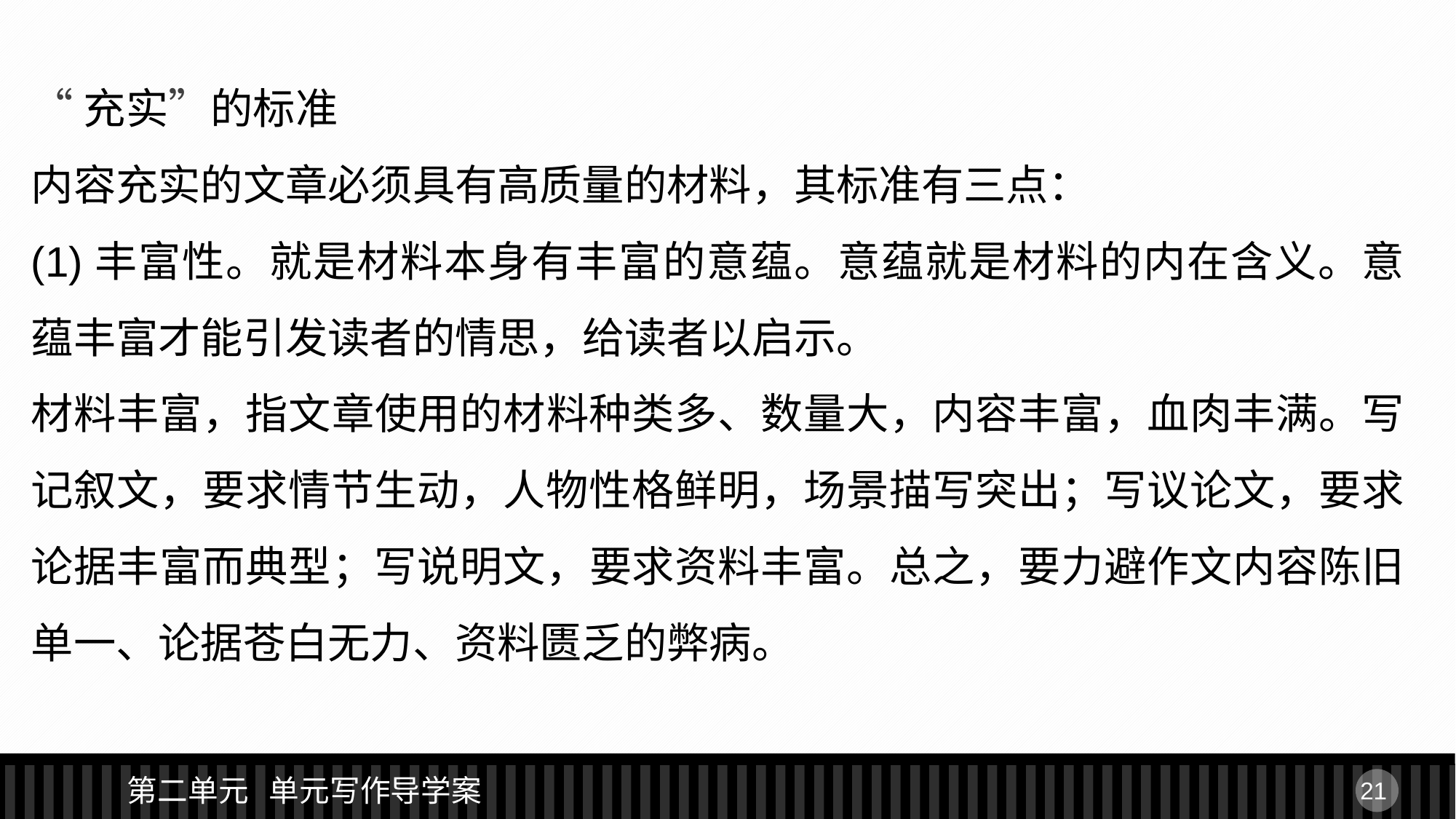

“充实”的标准
内容充实的文章必须具有高质量的材料，其标准有三点：
(1)丰富性。就是材料本身有丰富的意蕴。意蕴就是材料的内在含义。意蕴丰富才能引发读者的情思，给读者以启示。
材料丰富，指文章使用的材料种类多、数量大，内容丰富，血肉丰满。写记叙文，要求情节生动，人物性格鲜明，场景描写突出；写议论文，要求论据丰富而典型；写说明文，要求资料丰富。总之，要力避作文内容陈旧单一、论据苍白无力、资料匮乏的弊病。